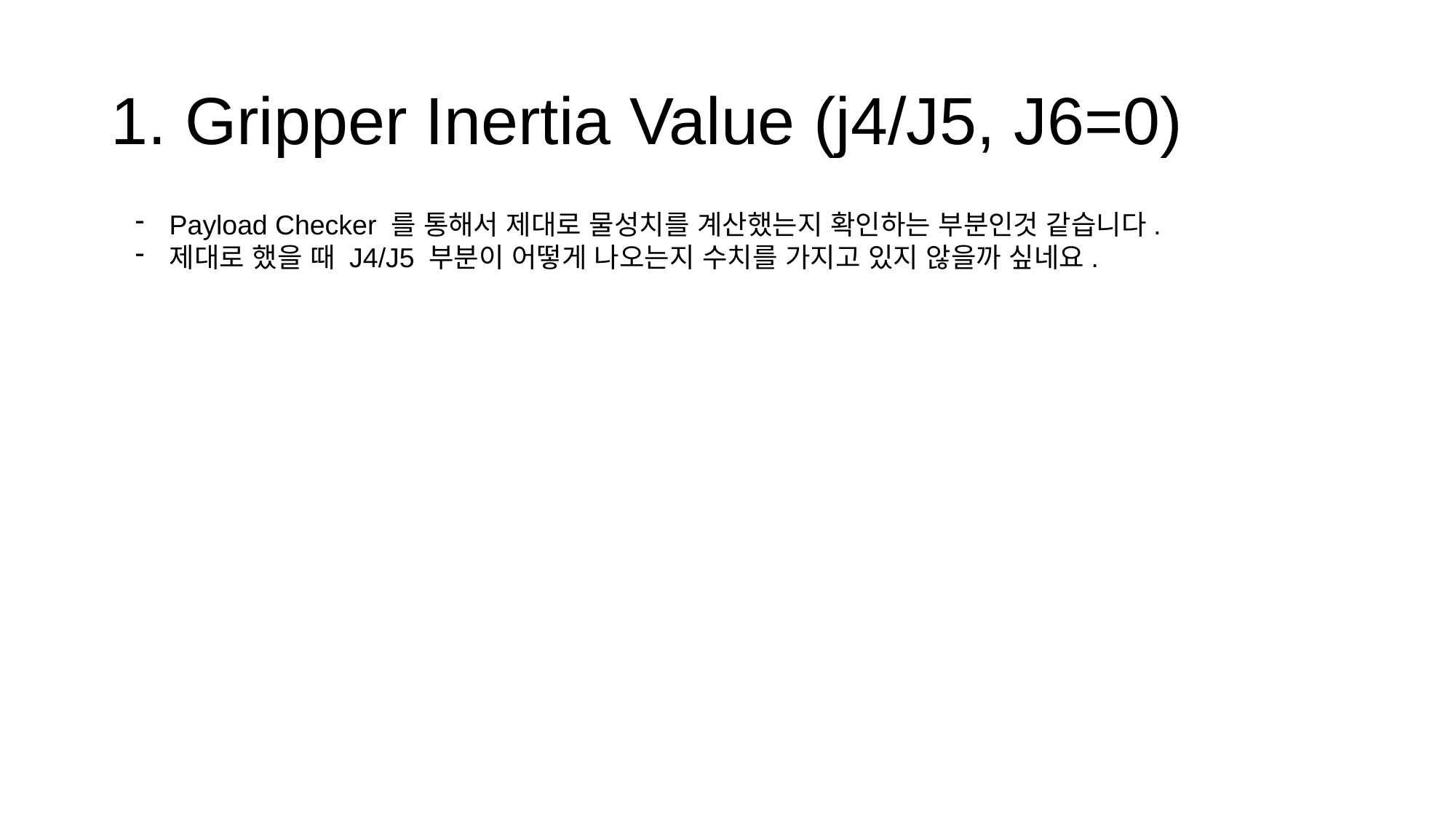

# 1. Gripper Inertia Value (j4/J5, J6=0)
Payload Checker 를 통해서 제대로 물성치를 계산했는지 확인하는 부분인것 같습니다.
제대로 했을 때 J4/J5 부분이 어떻게 나오는지 수치를 가지고 있지 않을까 싶네요.